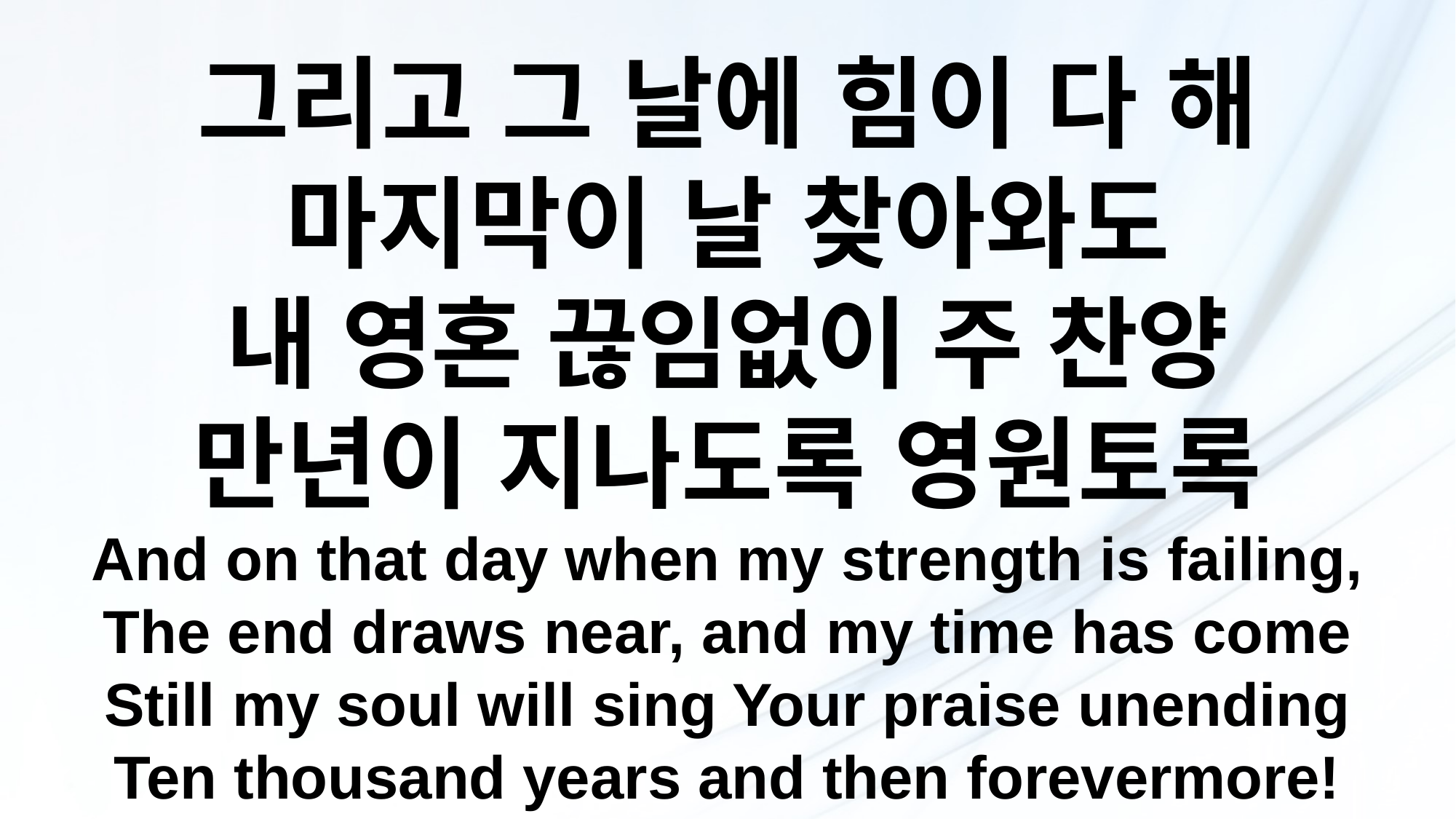

그리고 그 날에 힘이 다 해
마지막이 날 찾아와도
내 영혼 끊임없이 주 찬양
만년이 지나도록 영원토록
And on that day when my strength is failing,
The end draws near, and my time has come
Still my soul will sing Your praise unending
Ten thousand years and then forevermore!